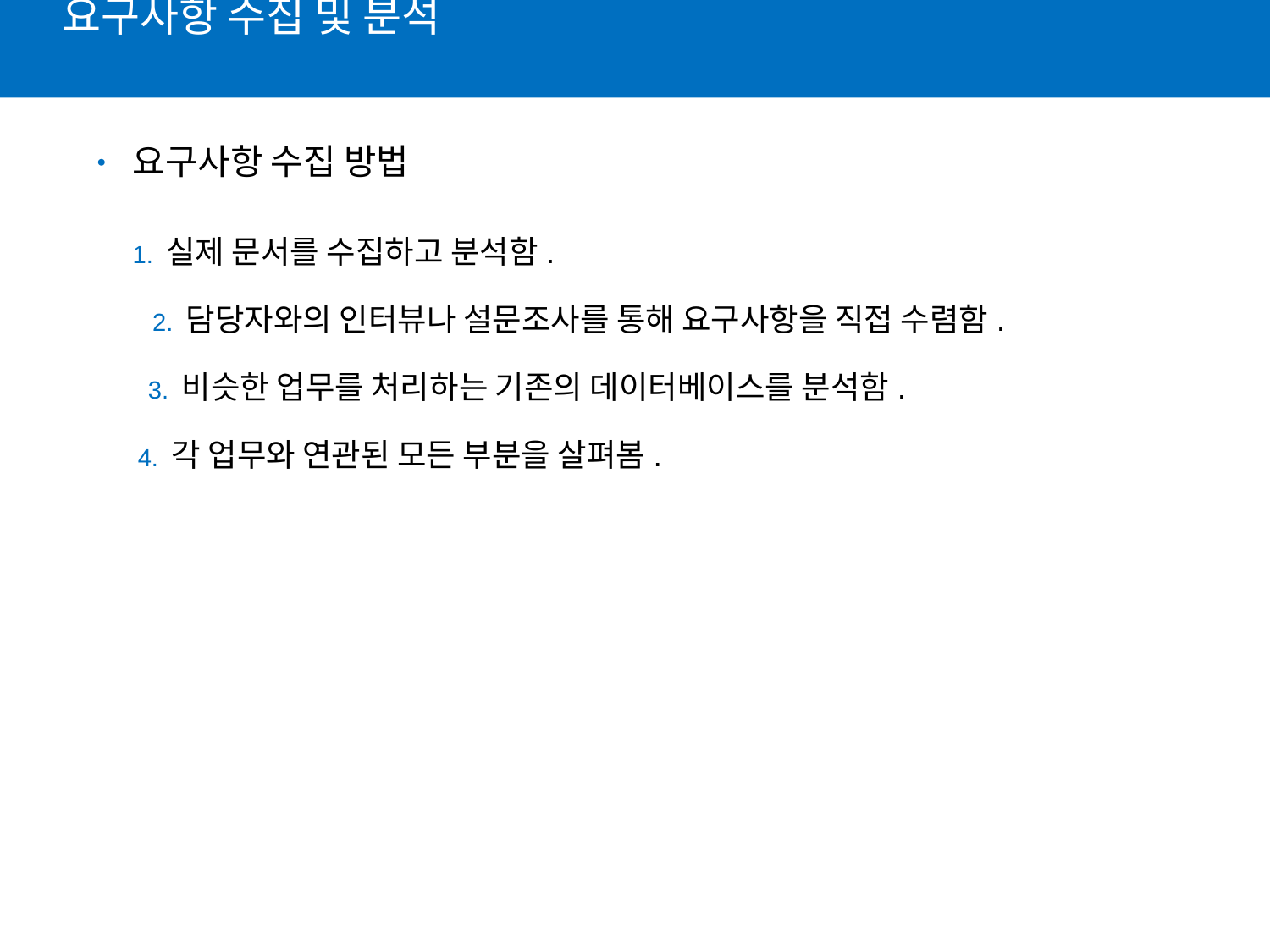

요구사항 수집 및 분석
• 요구사항 수집 방법
1. 실제 문서를 수집하고 분석함.
2. 담당자와의 인터뷰나 설문조사를 통해 요구사항을 직접 수렴함.
3. 비슷한 업무를 처리하는 기존의 데이터베이스를 분석함.
4. 각 업무와 연관된 모든 부분을 살펴봄.